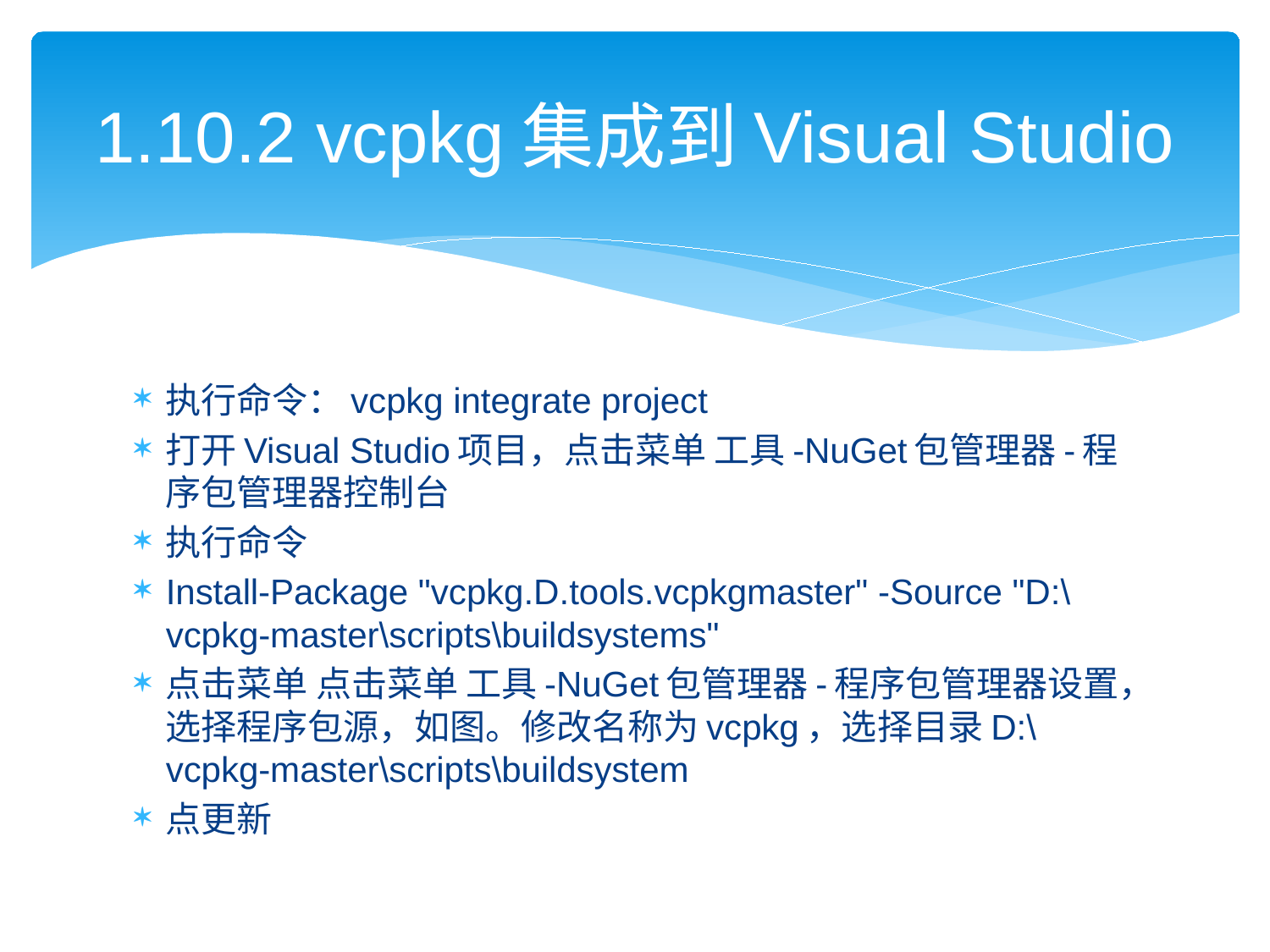

# 1.10.2 vcpkg集成到Visual Studio
执行命令：vcpkg integrate project
打开Visual Studio项目，点击菜单 工具-NuGet包管理器-程序包管理器控制台
执行命令
Install-Package "vcpkg.D.tools.vcpkgmaster" -Source "D:\vcpkg-master\scripts\buildsystems"
点击菜单 点击菜单 工具-NuGet包管理器-程序包管理器设置，选择程序包源，如图。修改名称为vcpkg，选择目录D:\vcpkg-master\scripts\buildsystem
点更新